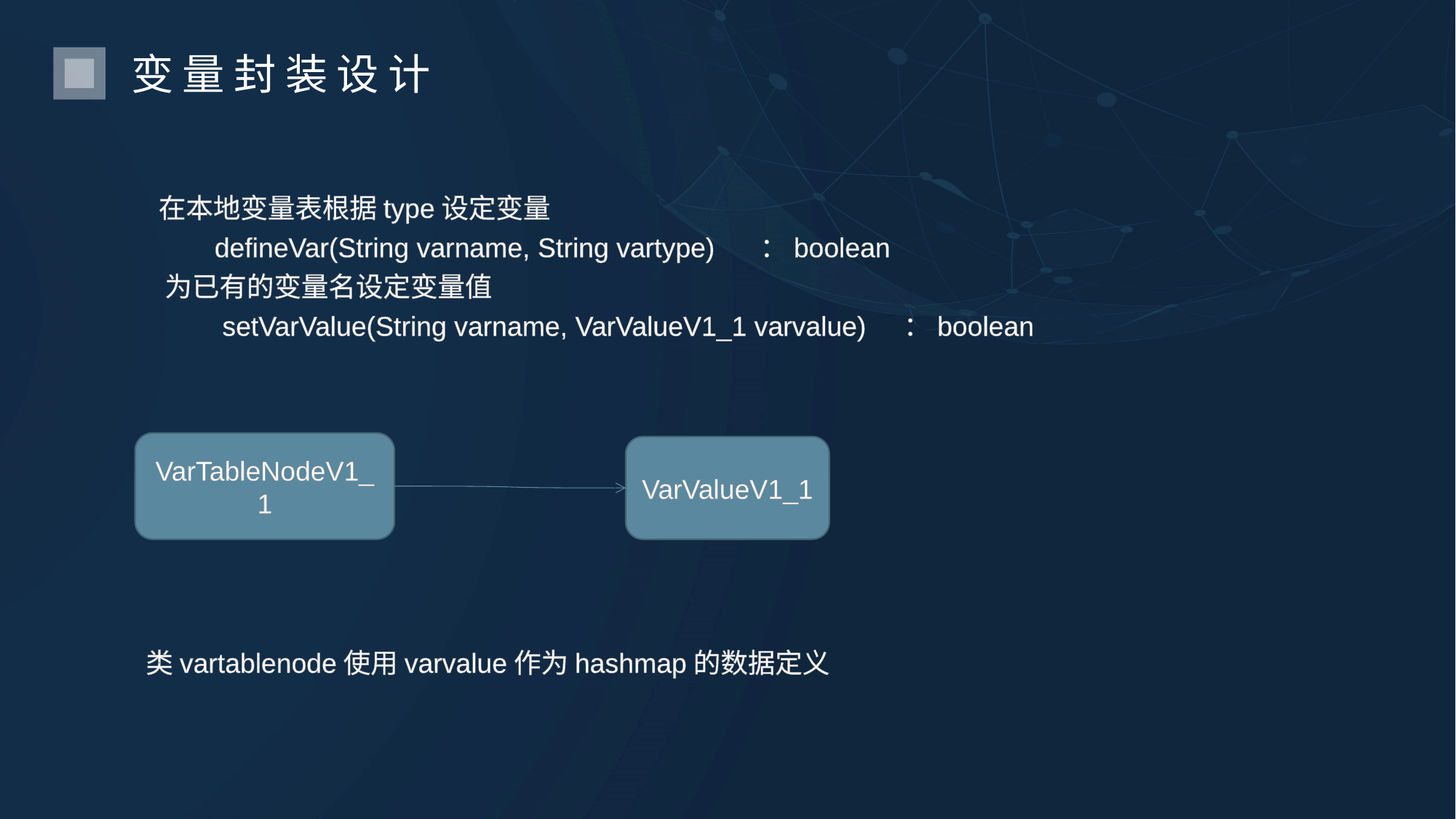

变量封装设计

 在本地变量表根据type设定变量
         defineVar(String varname, String vartype)     ：boolean
  为已有的变量名设定变量值
          setVarValue(String varname, VarValueV1_1 varvalue)    ：boolean
VarTableNodeV1_1
VarValueV1_1
类vartablenode使用varvalue作为hashmap的数据定义